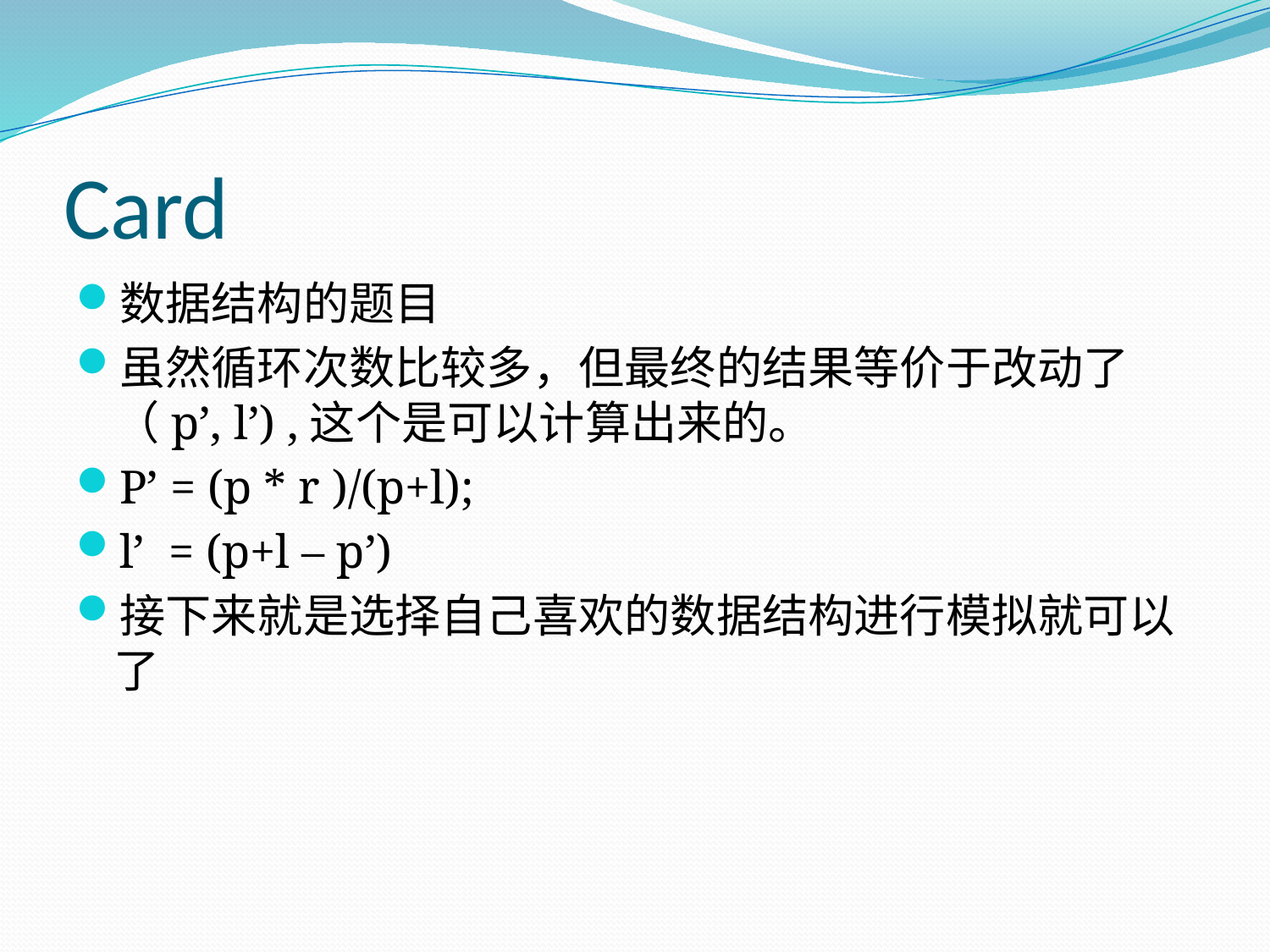

# Card
数据结构的题目
虽然循环次数比较多，但最终的结果等价于改动了（p’, l’) ,这个是可以计算出来的。
P’ = (p * r )/(p+l);
l’  = (p+l – p’)
接下来就是选择自己喜欢的数据结构进行模拟就可以了